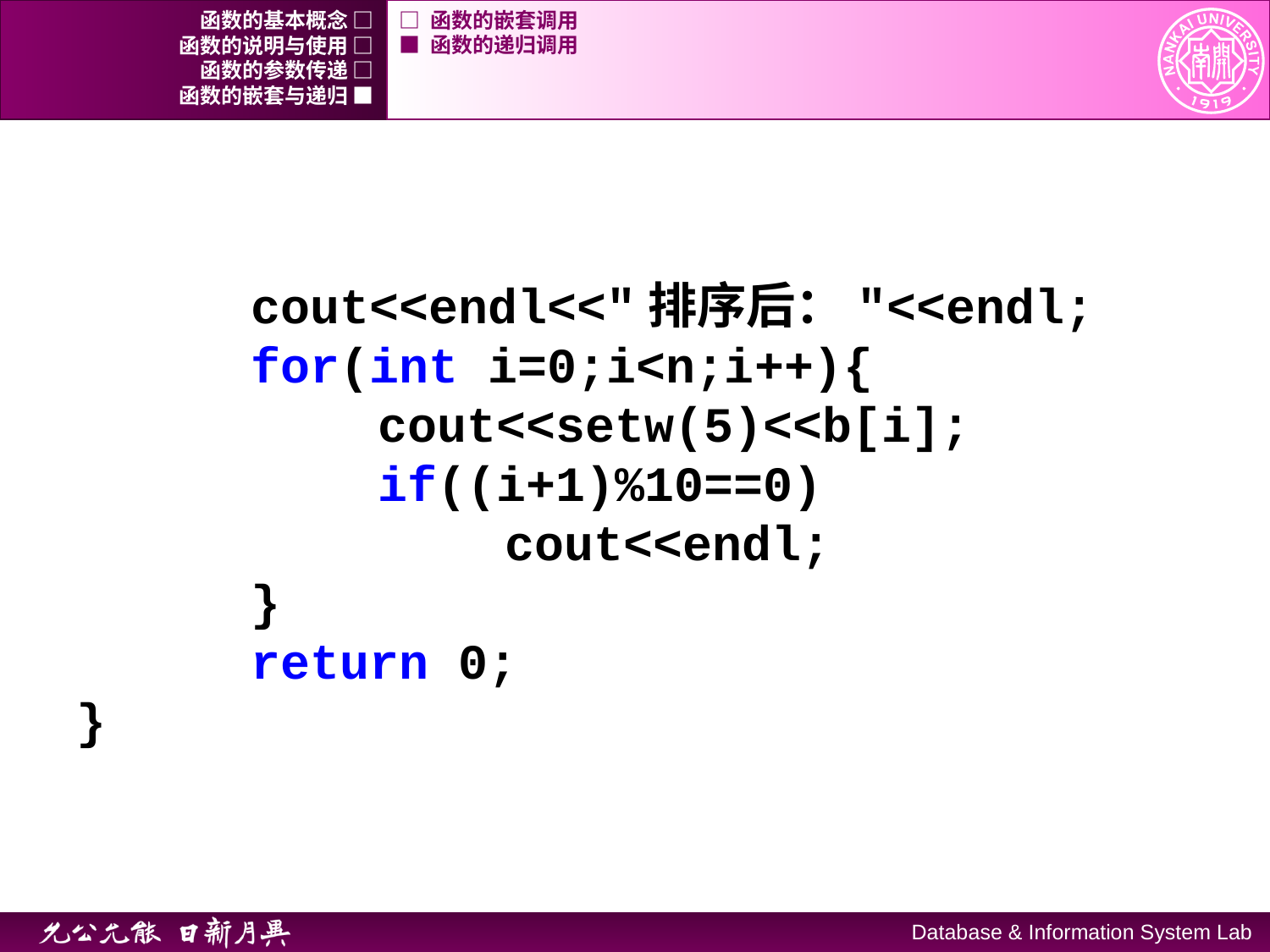

函数的基本概念 □
□ 函数的嵌套调用
函数的说明与使用 □
■ 函数的递归调用
函数的参数传递 □

函数的嵌套与递归 ■

		cout<<endl<<"排序后："<<endl;
		for(int i=0;i<n;i++){
			cout<<setw(5)<<b[i];
			if((i+1)%10==0)
				cout<<endl;
		}
		return 0;
}